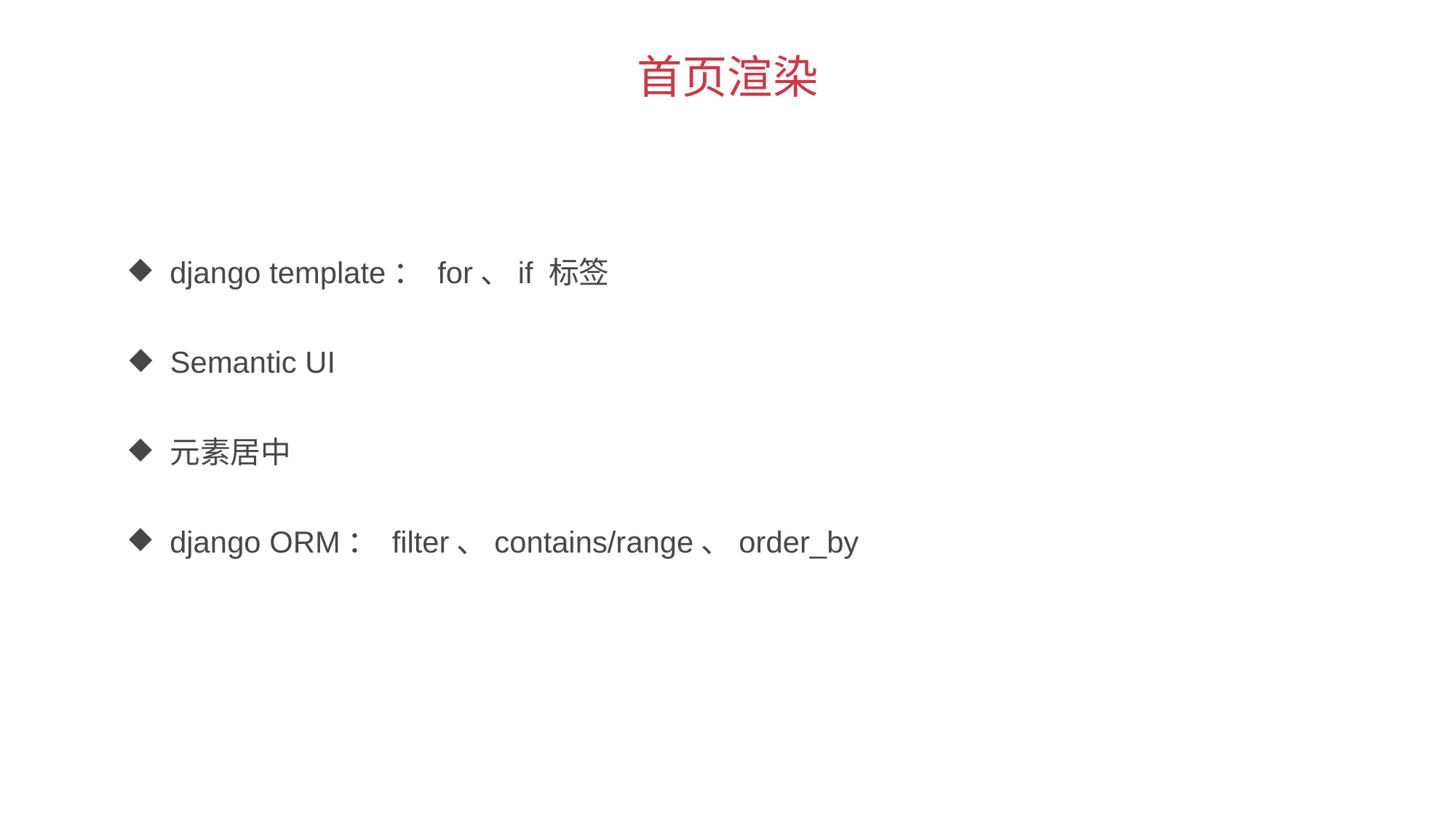

首页渲染
django template： for、if 标签
Semantic UI
元素居中
django ORM： filter、contains/range、order_by